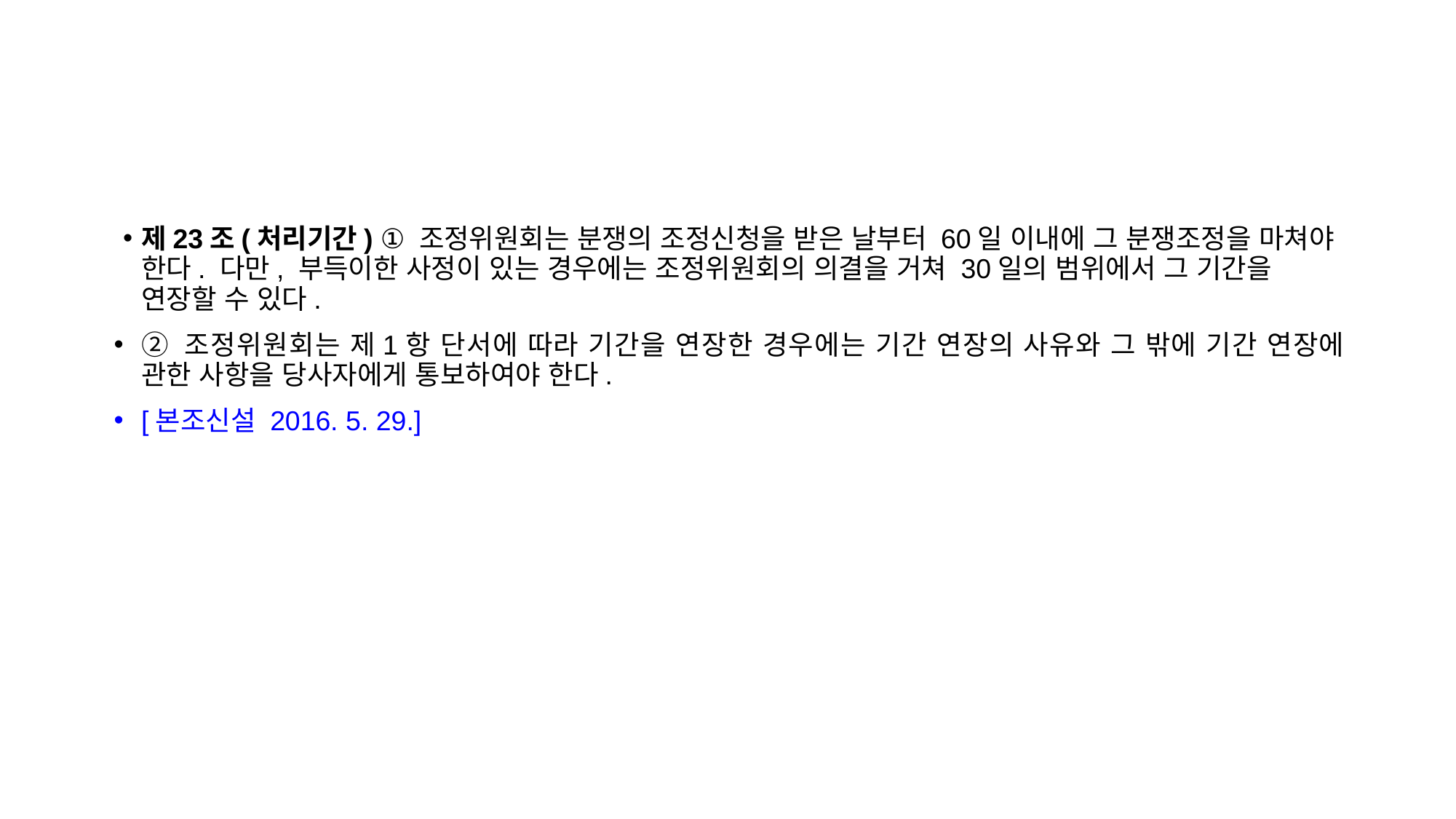

제23조(처리기간) ① 조정위원회는 분쟁의 조정신청을 받은 날부터 60일 이내에 그 분쟁조정을 마쳐야 한다. 다만, 부득이한 사정이 있는 경우에는 조정위원회의 의결을 거쳐 30일의 범위에서 그 기간을 연장할 수 있다.
② 조정위원회는 제1항 단서에 따라 기간을 연장한 경우에는 기간 연장의 사유와 그 밖에 기간 연장에 관한 사항을 당사자에게 통보하여야 한다.
[본조신설 2016. 5. 29.]